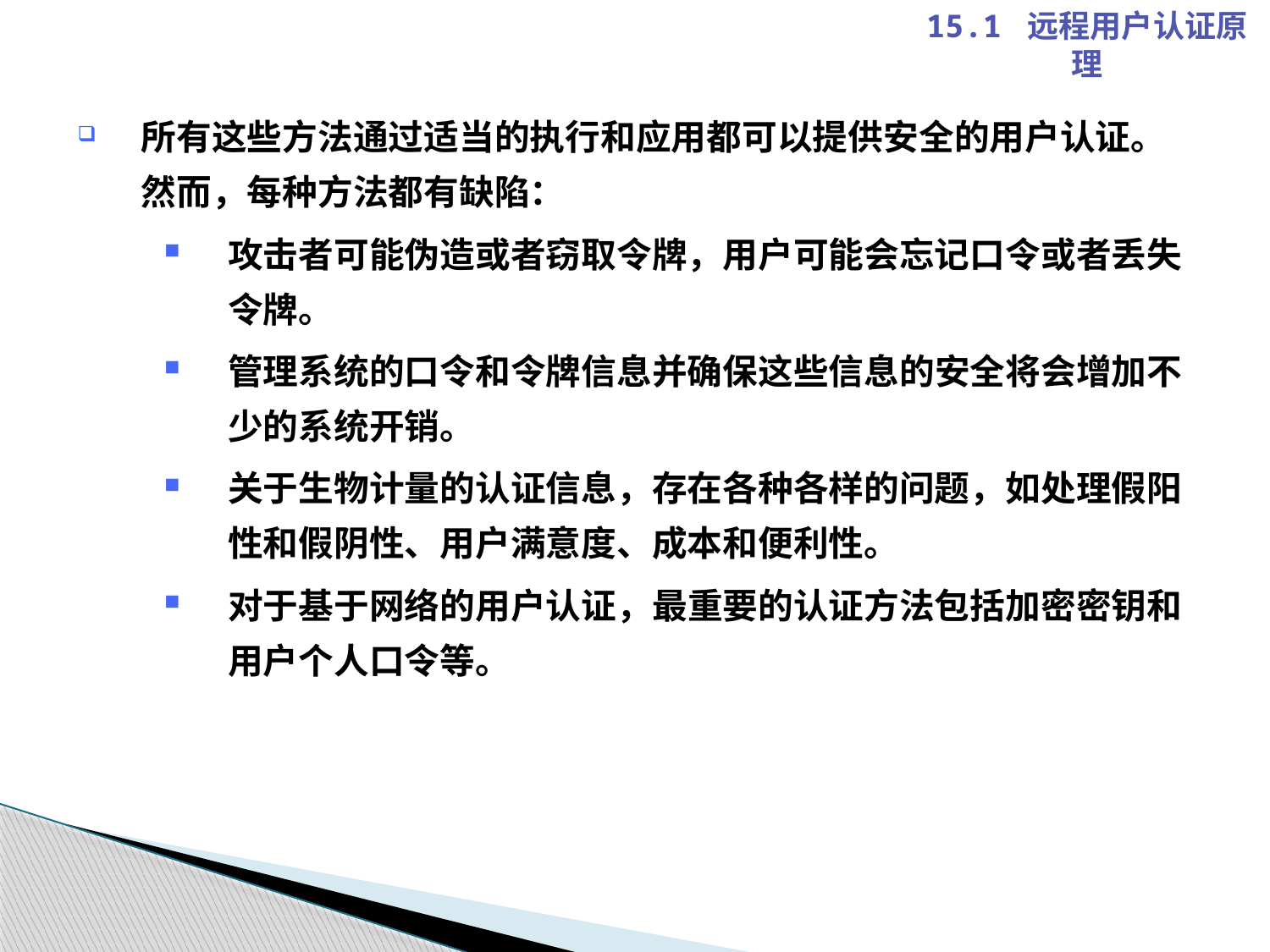

15.1 远程用户认证原理
所有这些方法通过适当的执行和应用都可以提供安全的用户认证。然而，每种方法都有缺陷：
攻击者可能伪造或者窃取令牌，用户可能会忘记口令或者丢失令牌。
管理系统的口令和令牌信息并确保这些信息的安全将会增加不少的系统开销。
关于生物计量的认证信息，存在各种各样的问题，如处理假阳性和假阴性、用户满意度、成本和便利性。
对于基于网络的用户认证，最重要的认证方法包括加密密钥和用户个人口令等。